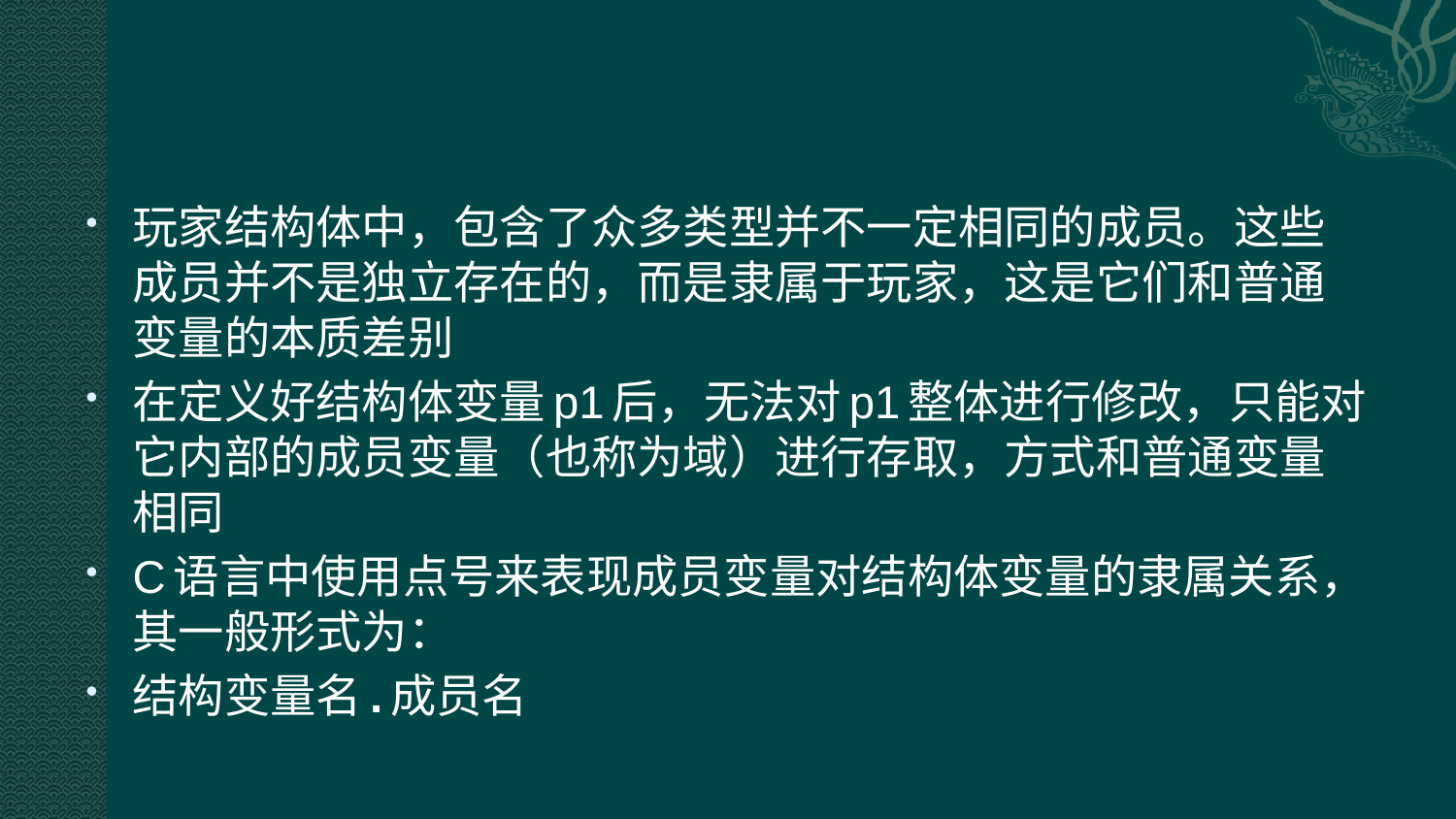

#
玩家结构体中，包含了众多类型并不一定相同的成员。这些成员并不是独立存在的，而是隶属于玩家，这是它们和普通变量的本质差别
在定义好结构体变量p1后，无法对p1整体进行修改，只能对它内部的成员变量（也称为域）进行存取，方式和普通变量相同
C语言中使用点号来表现成员变量对结构体变量的隶属关系，其一般形式为：
结构变量名.成员名